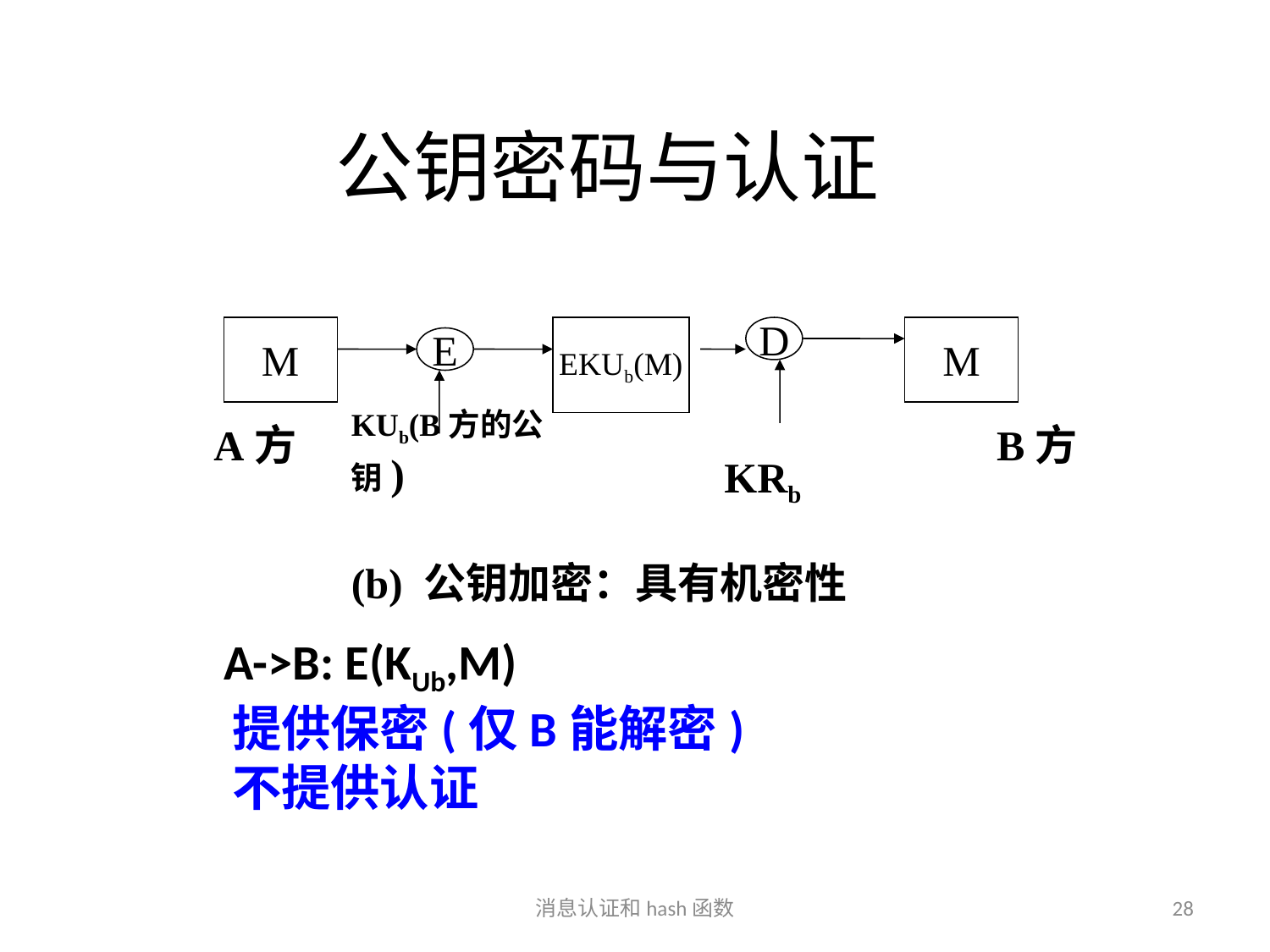

# 公钥密码与认证
M
EKUb(M)
D
M
E

A方
B方
KRb
KUb(B方的公钥)
(b) 公钥加密：具有机密性
A->B: E(KUb,M)
提供保密(仅B能解密)
不提供认证
28
消息认证和hash函数